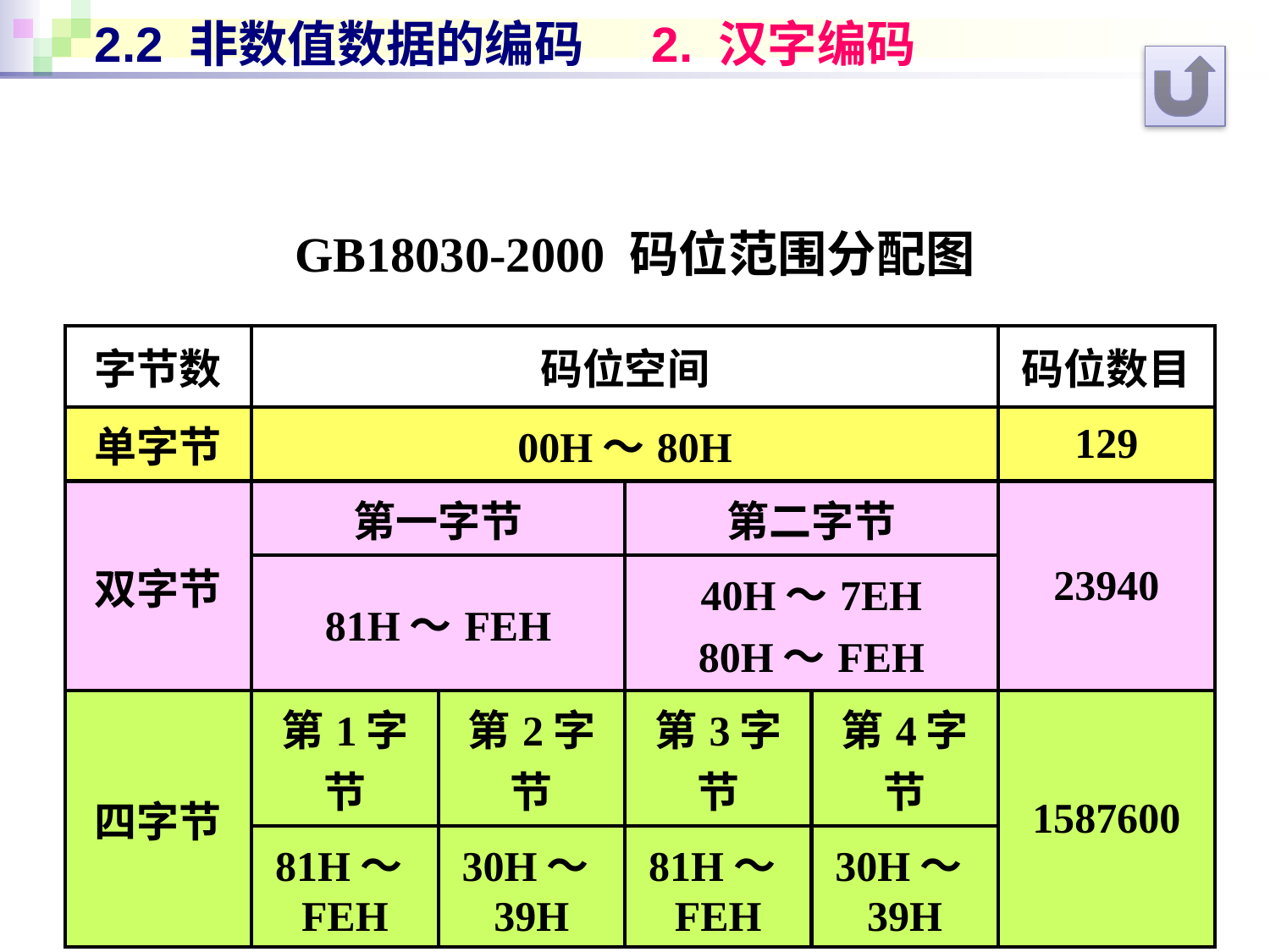

# 2.2 非数值数据的编码     2. 汉字编码

GB18030-2000 码位范围分配图
| 字节数 | 码位空间 |  |  |  | 码位数目 |
| --- | --- | --- | --- | --- | --- |
| 单字节 | 00H～80H |  |  |  | 129 |
| 双字节 | 第一字节 |  | 第二字节 |  | 23940 |
|  | 81H～FEH |  | 40H～7EH 80H～FEH |  |  |
| 四字节 | 第1字节 | 第2字节 | 第3字节 | 第4字节 | 1587600 |
|  | 81H～FEH | 30H～39H | 81H～FEH | 30H～39H |  |
140